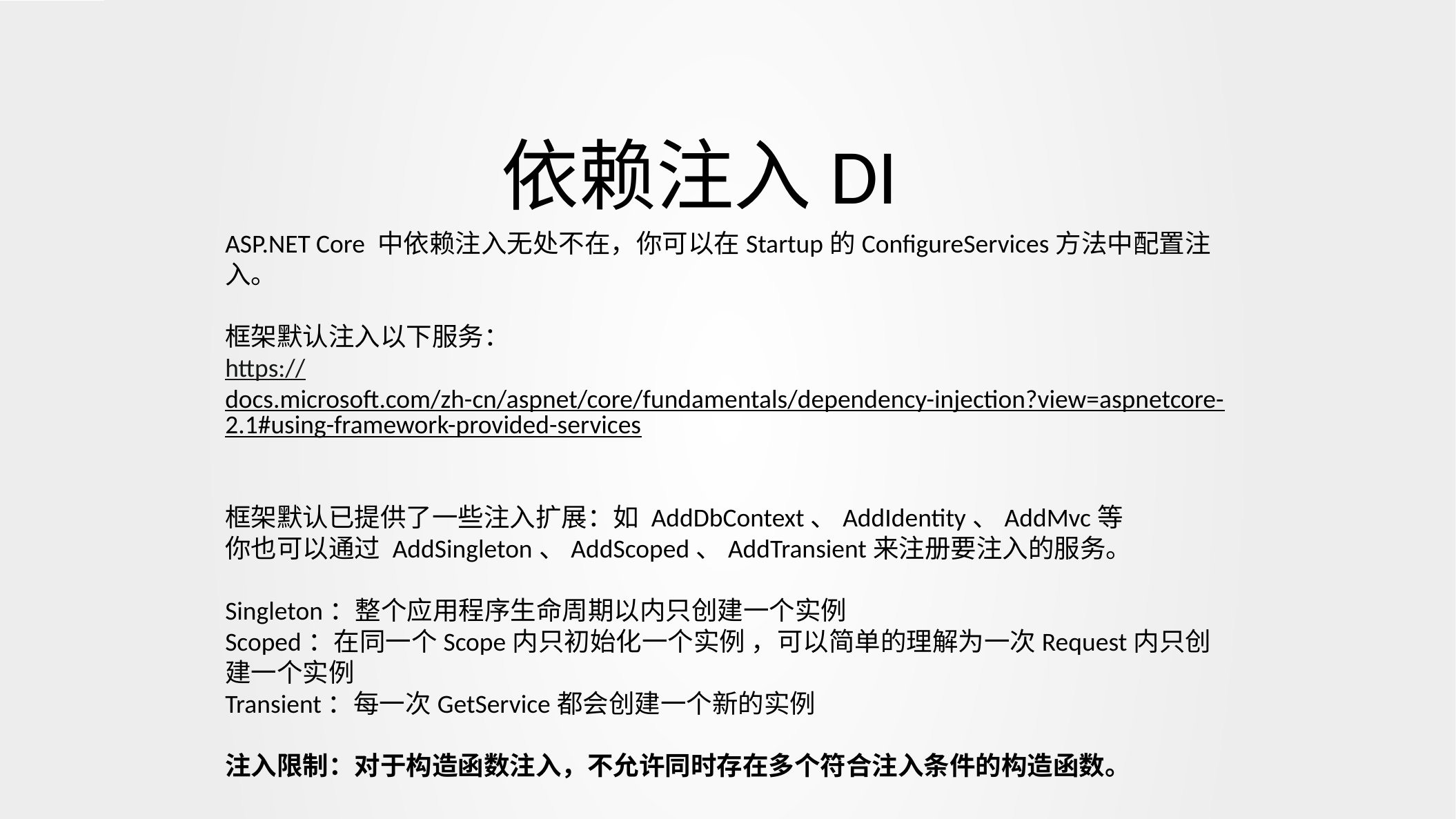

依赖注入DI
ASP.NET Core 中依赖注入无处不在，你可以在Startup的ConfigureServices方法中配置注入。

框架默认注入以下服务：
https://docs.microsoft.com/zh-cn/aspnet/core/fundamentals/dependency-injection?view=aspnetcore-2.1#using-framework-provided-services

框架默认已提供了一些注入扩展：如 AddDbContext、AddIdentity、AddMvc等
你也可以通过 AddSingleton、AddScoped、AddTransient来注册要注入的服务。

Singleton：整个应用程序生命周期以内只创建一个实例
Scoped：在同一个Scope内只初始化一个实例 ，可以简单的理解为一次Request内只创建一个实例
Transient：每一次GetService都会创建一个新的实例

注入限制：对于构造函数注入，不允许同时存在多个符合注入条件的构造函数。